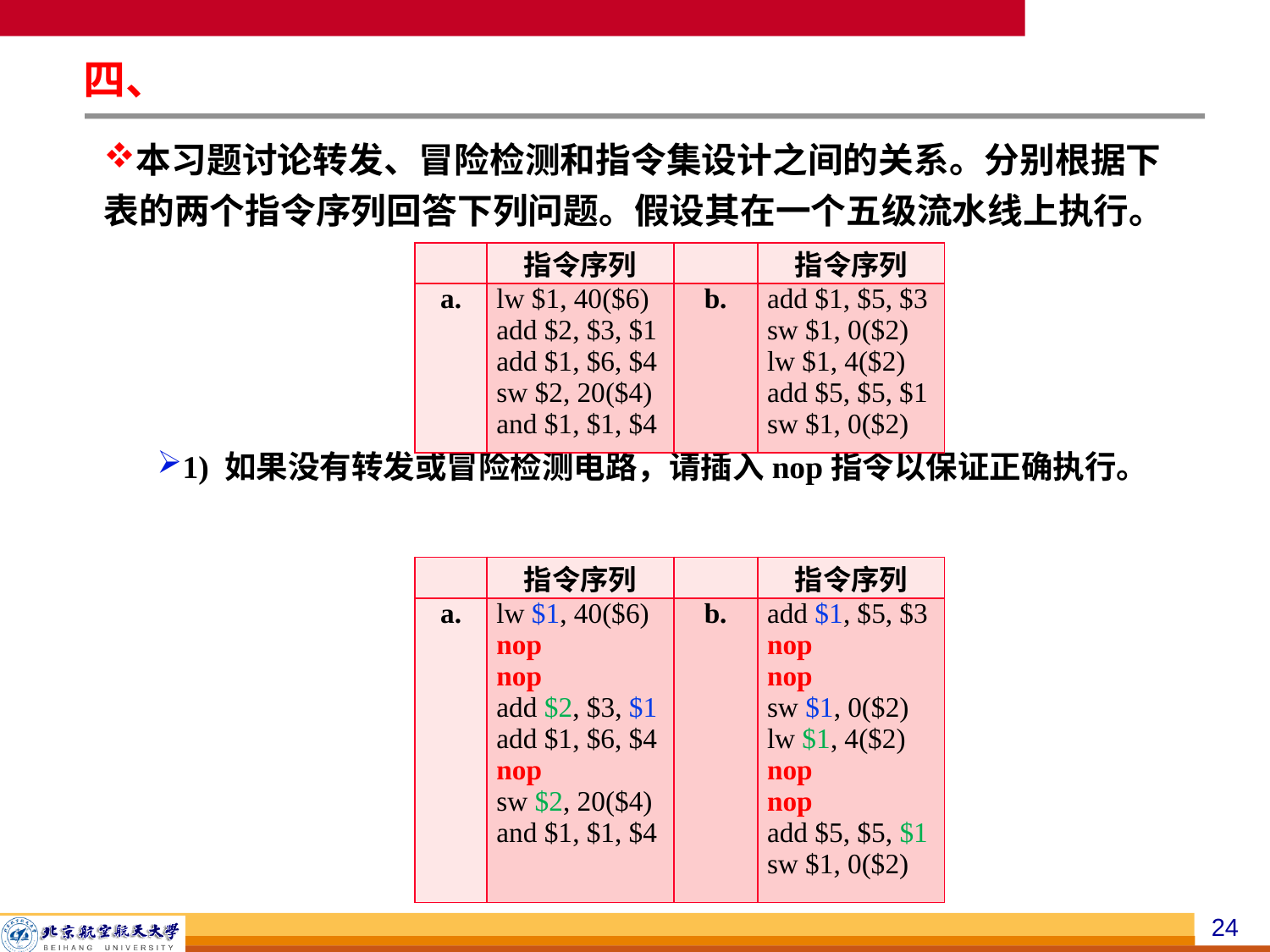

四、
本习题讨论转发、冒险检测和指令集设计之间的关系。分别根据下表的两个指令序列回答下列问题。假设其在一个五级流水线上执行。

1) 如果没有转发或冒险检测电路，请插入nop指令以保证正确执行。
|  | 指令序列 |  | 指令序列 |
| --- | --- | --- | --- |
| a. | lw $1, 40($6) add $2, $3, $1 add $1, $6, $4 sw $2, 20($4) and $1, $1, $4 | b. | add $1, $5, $3 sw $1, 0($2) lw $1, 4($2) add $5, $5, $1 sw $1, 0($2) |
|  | 指令序列 |  | 指令序列 |
| --- | --- | --- | --- |
| a. | lw $1, 40($6) nop nop add $2, $3, $1 add $1, $6, $4 nop sw $2, 20($4) and $1, $1, $4 | b. | add $1, $5, $3 nop nop sw $1, 0($2) lw $1, 4($2) nop nop add $5, $5, $1 sw $1, 0($2) |